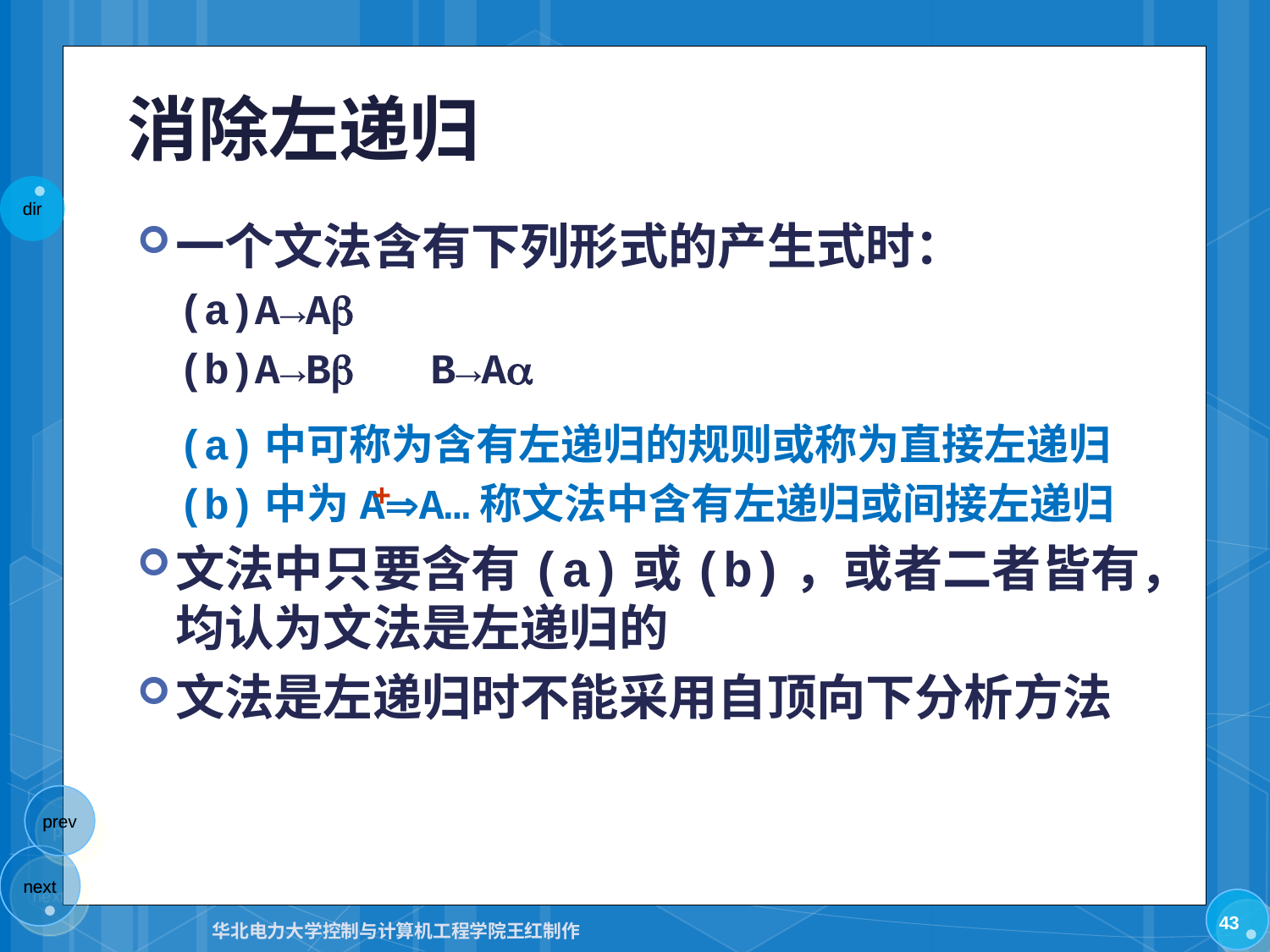

# 消除左递归
一个文法含有下列形式的产生式时：
(a)A→Aβ
(b)A→Bβ   B→Aα
(a)中可称为含有左递归的规则或称为直接左递归
(b)中为A⇒A…称文法中含有左递归或间接左递归
文法中只要含有(a)或(b)，或者二者皆有，均认为文法是左递归的
文法是左递归时不能采用自顶向下分析方法
+
43
华北电力大学控制与计算机工程学院王红制作